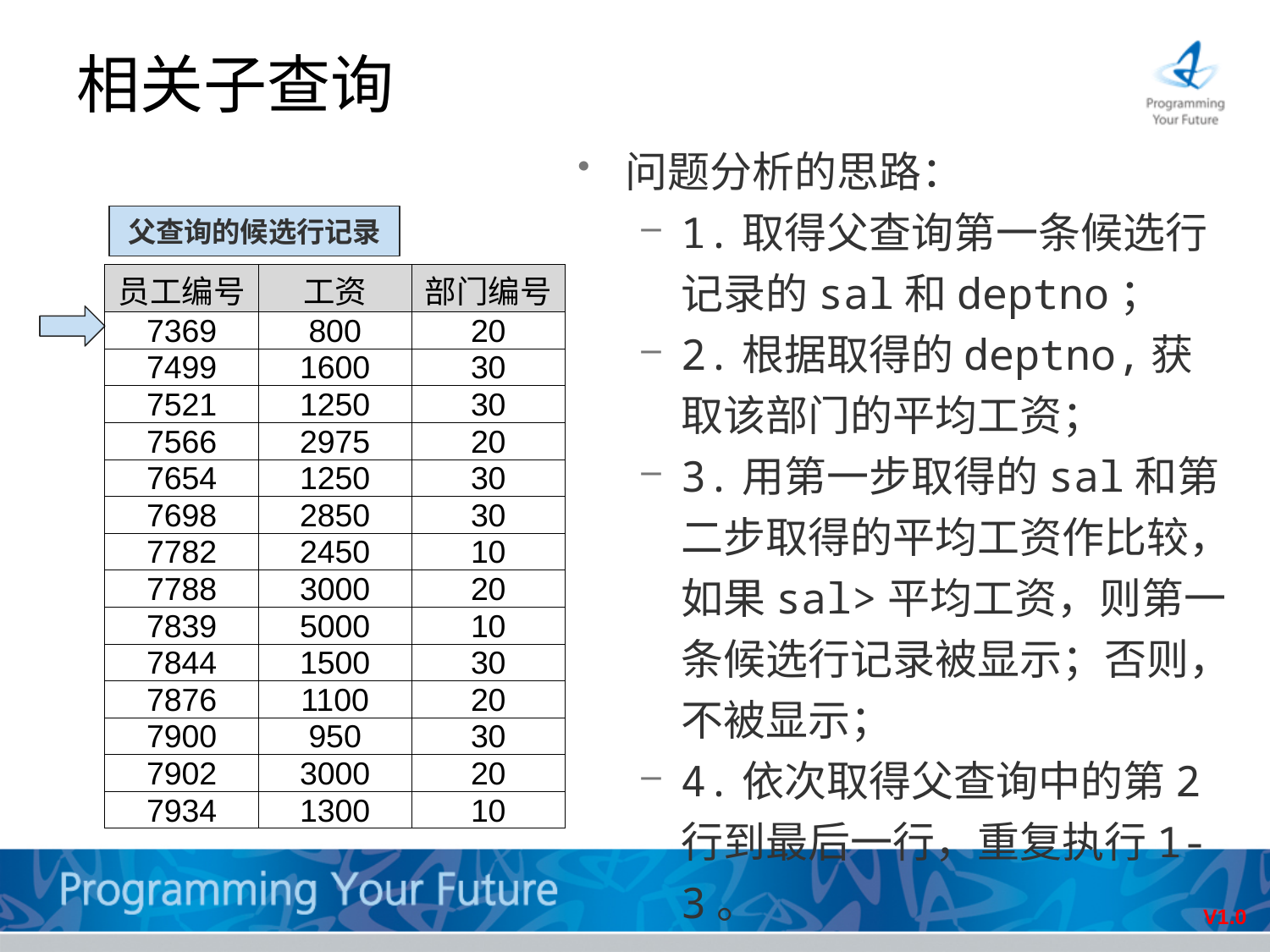

# 相关子查询
问题分析的思路：
1.取得父查询第一条候选行记录的sal和deptno；
2.根据取得的deptno,获取该部门的平均工资；
3.用第一步取得的sal和第二步取得的平均工资作比较，如果sal>平均工资，则第一条候选行记录被显示；否则，不被显示；
4.依次取得父查询中的第2行到最后一行，重复执行1-3。

父查询的候选行记录
| 员工编号 | 工资 | 部门编号 |
| --- | --- | --- |
| 7369 | 800 | 20 |
| 7499 | 1600 | 30 |
| 7521 | 1250 | 30 |
| 7566 | 2975 | 20 |
| 7654 | 1250 | 30 |
| 7698 | 2850 | 30 |
| 7782 | 2450 | 10 |
| 7788 | 3000 | 20 |
| 7839 | 5000 | 10 |
| 7844 | 1500 | 30 |
| 7876 | 1100 | 20 |
| 7900 | 950 | 30 |
| 7902 | 3000 | 20 |
| 7934 | 1300 | 10 |